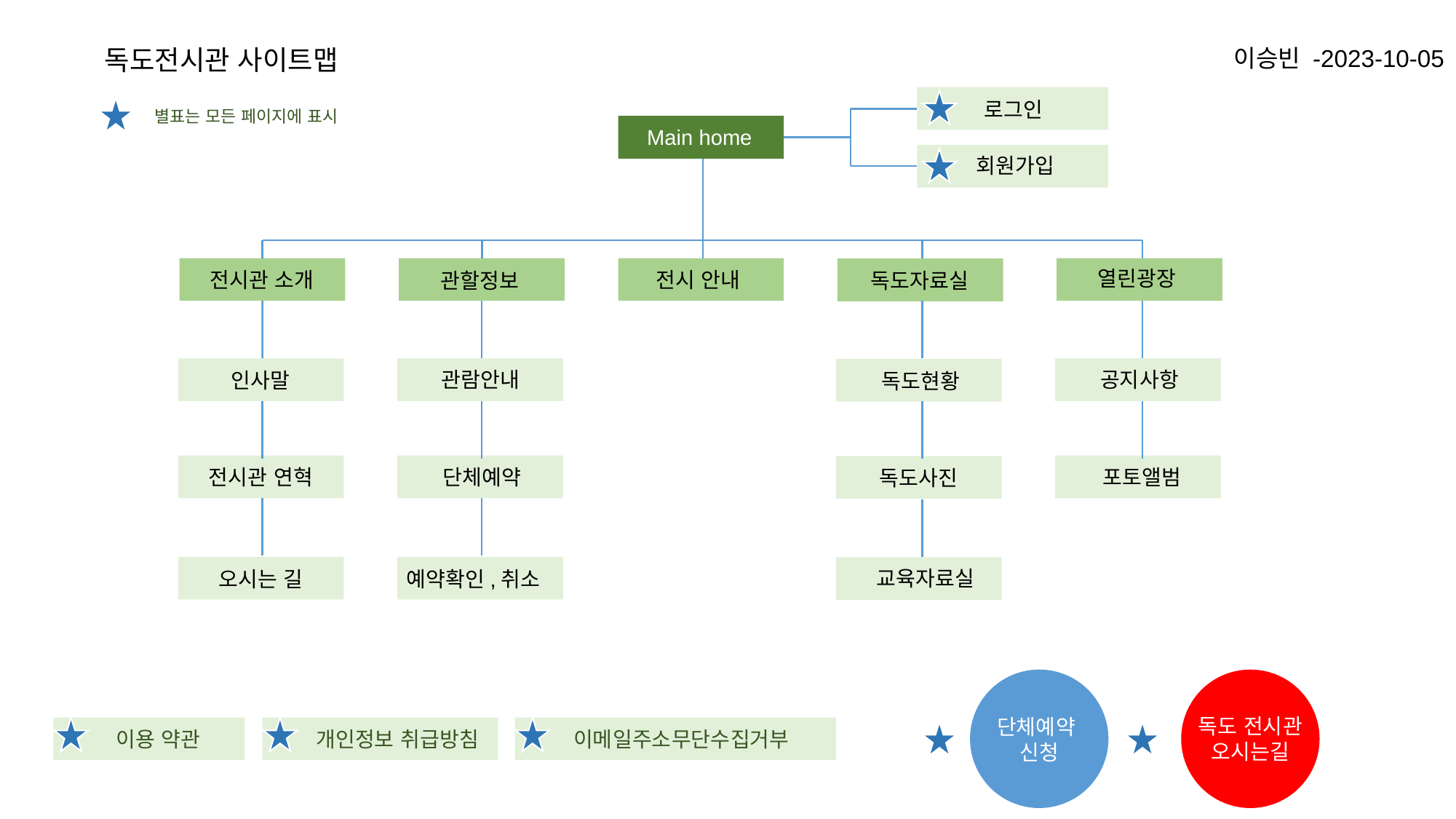

독도전시관 사이트맵
이승빈 -2023-10-05

로그인

별표는 모든 페이지에 표시

Main home

회원가입

열린광장
전시관 소개
전시 안내
독도자료실
관할정보

관람안내
공지사항
인사말
독도현황

전시관 연혁
단체예약
포토앨범
독도사진

교육자료실
오시는 길
예약확인,취소

독도 전시관 오시는길
단체예약
신청

개인정보 취급방침

이용 약관
이메일주소무단수집거부